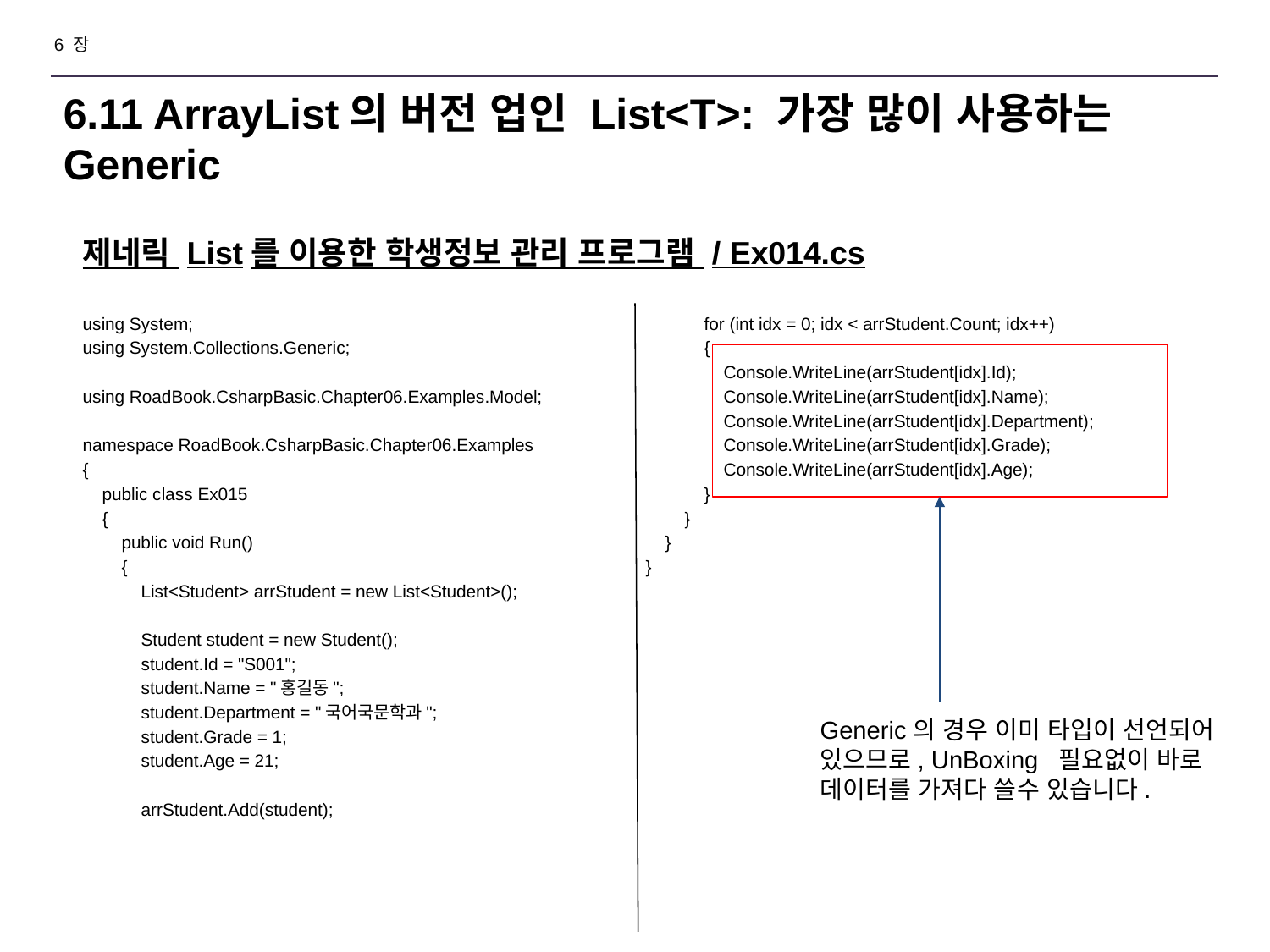

6 장
# 6.11 ArrayList의 버전 업인 List<T>: 가장 많이 사용하는 Generic
제네릭 List를 이용한 학생정보 관리 프로그램 / Ex014.cs
using System;
using System.Collections.Generic;

using RoadBook.CsharpBasic.Chapter06.Examples.Model;

namespace RoadBook.CsharpBasic.Chapter06.Examples
{
    public class Ex015
    {
        public void Run()
        {
            List<Student> arrStudent = new List<Student>();

            Student student = new Student();
            student.Id = "S001";
            student.Name = "홍길동";
            student.Department = "국어국문학과";
            student.Grade = 1;
            student.Age = 21;

            arrStudent.Add(student);

            for (int idx = 0; idx < arrStudent.Count; idx++)
            {
                Console.WriteLine(arrStudent[idx].Id);
                Console.WriteLine(arrStudent[idx].Name);
                Console.WriteLine(arrStudent[idx].Department);
                Console.WriteLine(arrStudent[idx].Grade);
                Console.WriteLine(arrStudent[idx].Age);
            }
        }
    }
}

Generic의 경우 이미 타입이 선언되어 있으므로, UnBoxing  필요없이 바로 데이터를 가져다 쓸수 있습니다.